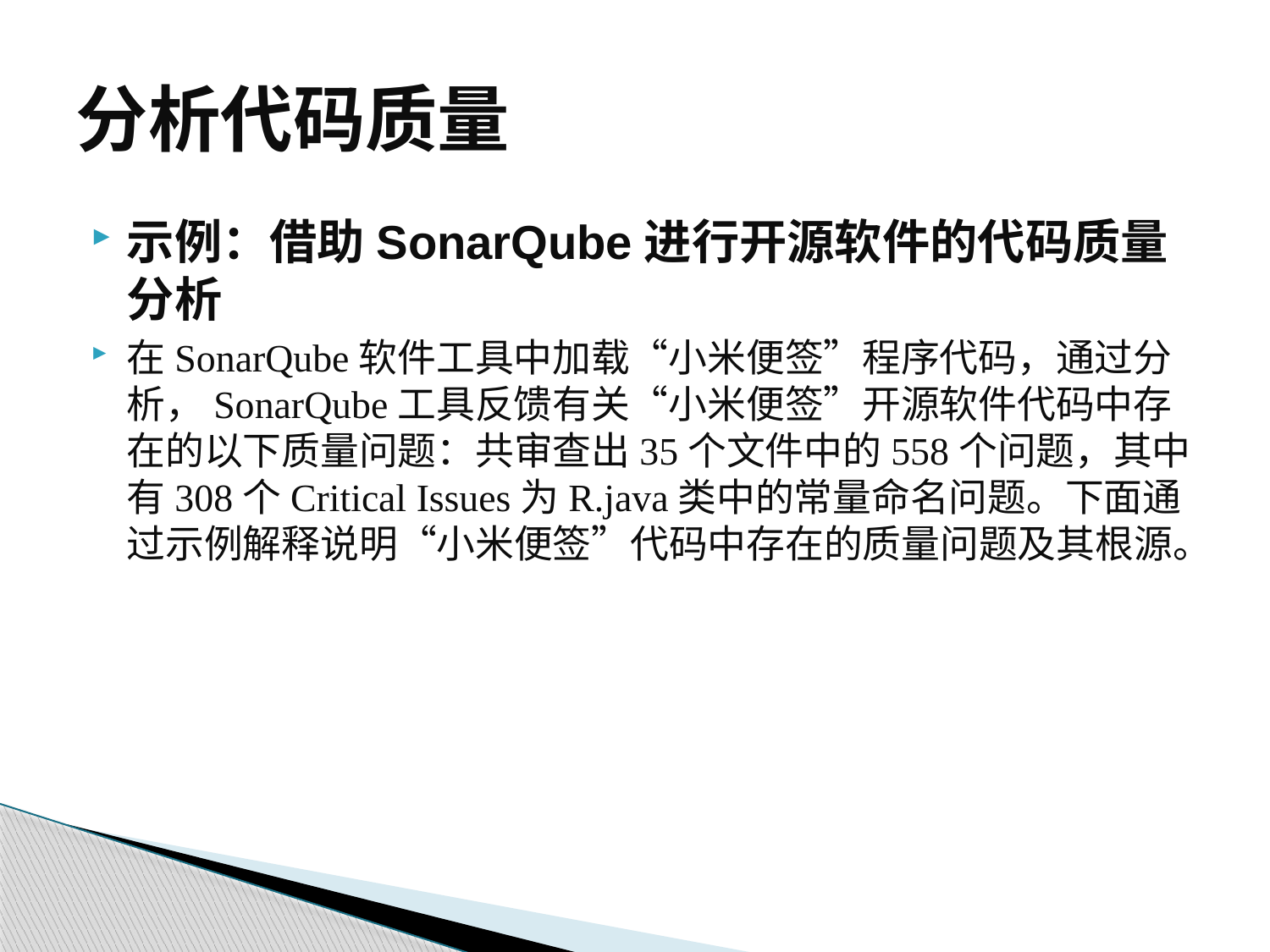

# 分析代码质量
示例：借助SonarQube进行开源软件的代码质量分析
在SonarQube软件工具中加载“小米便签”程序代码，通过分析，SonarQube工具反馈有关“小米便签”开源软件代码中存在的以下质量问题：共审查出35个文件中的558个问题，其中有308个Critical Issues为R.java类中的常量命名问题。下面通过示例解释说明“小米便签”代码中存在的质量问题及其根源。